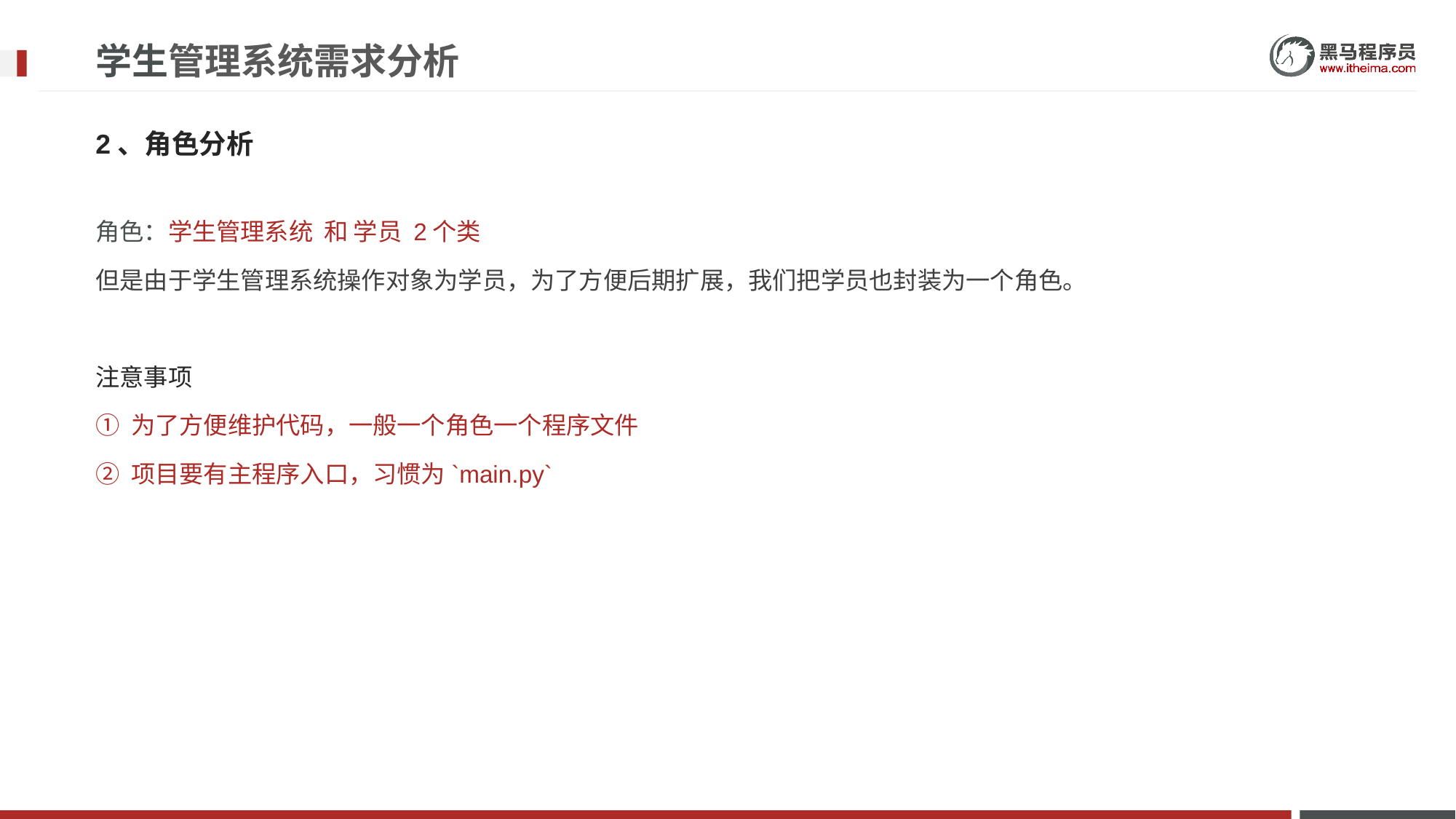

# 学生管理系统需求分析
2、角色分析
角色：学生管理系统  和 学员 2个类
但是由于学生管理系统操作对象为学员，为了方便后期扩展，我们把学员也封装为一个角色。

注意事项
① 为了方便维护代码，一般一个角色一个程序文件
② 项目要有主程序入口，习惯为`main.py`